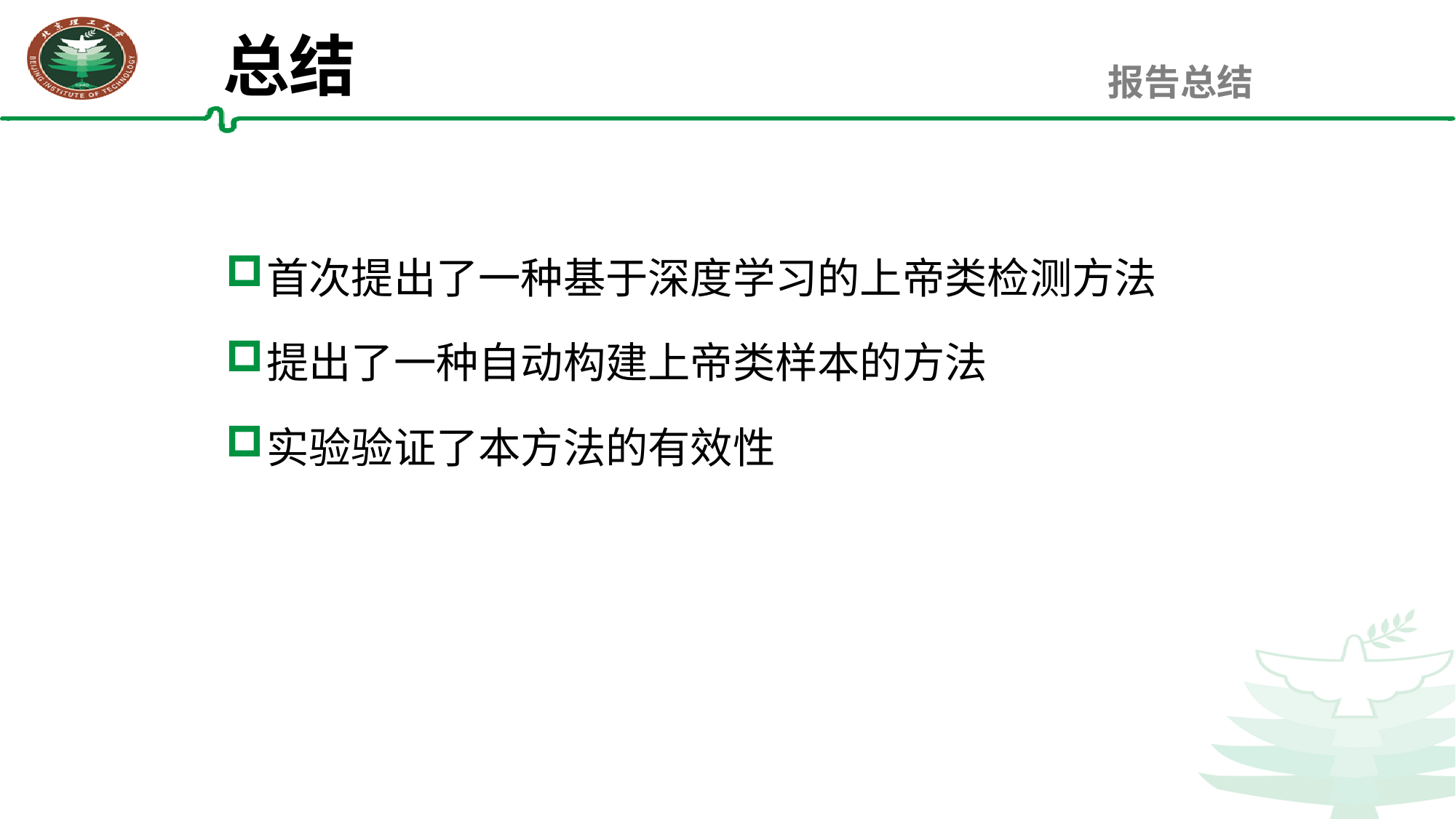

总结
报告总结
首次提出了一种基于深度学习的上帝类检测方法
提出了一种自动构建上帝类样本的方法
实验验证了本方法的有效性